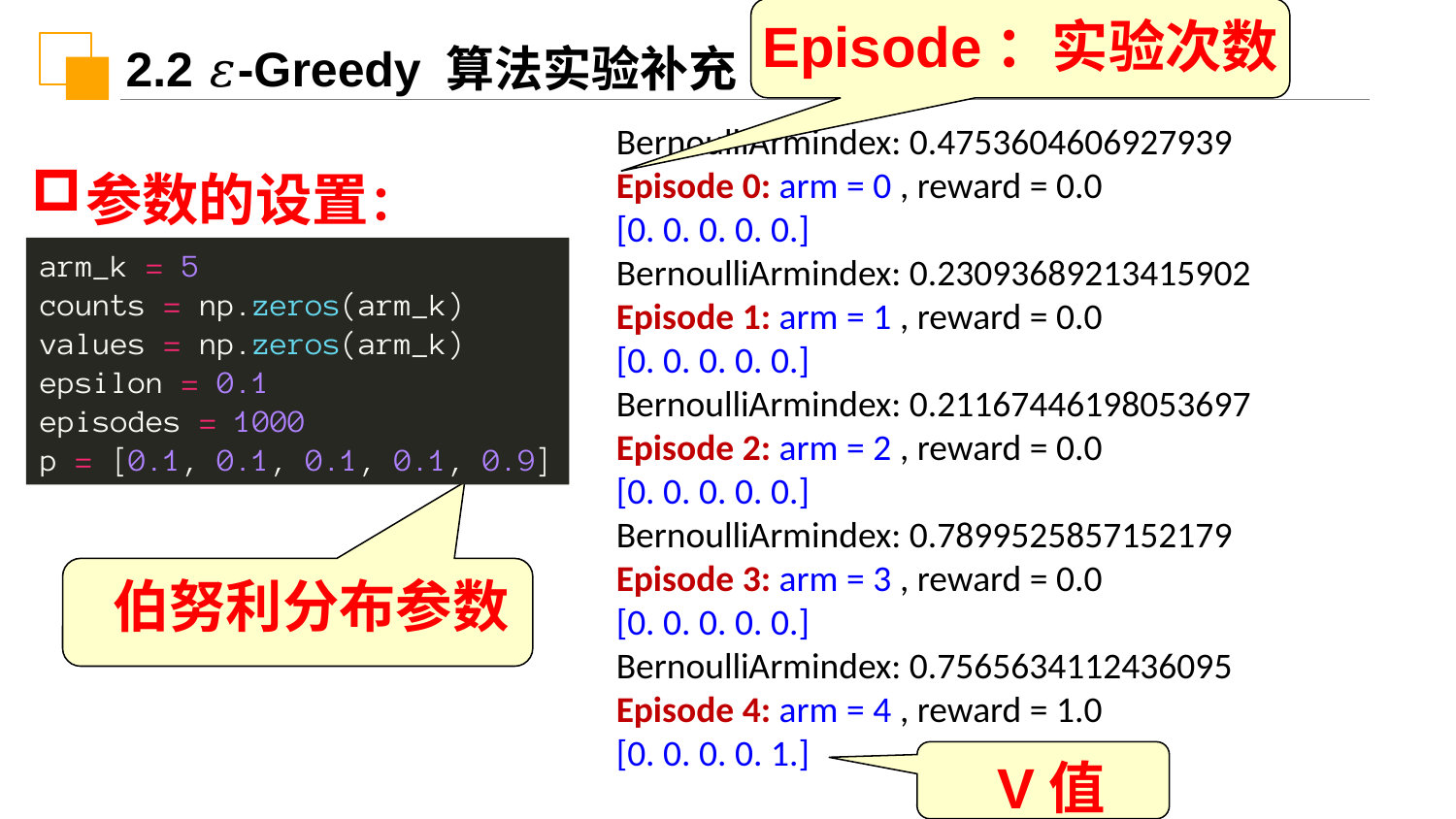

Episode：实验次数
2.2 𝜀-Greedy 算法实验补充
BernoulliArmindex: 0.4753604606927939
Episode 0: arm = 0 , reward = 0.0
[0. 0. 0. 0. 0.]
BernoulliArmindex: 0.23093689213415902
Episode 1: arm = 1 , reward = 0.0
[0. 0. 0. 0. 0.]
BernoulliArmindex: 0.21167446198053697
Episode 2: arm = 2 , reward = 0.0
[0. 0. 0. 0. 0.]
BernoulliArmindex: 0.7899525857152179
Episode 3: arm = 3 , reward = 0.0
[0. 0. 0. 0. 0.]
BernoulliArmindex: 0.7565634112436095
Episode 4: arm = 4 , reward = 1.0
[0. 0. 0. 0. 1.]
参数的设置：
arm_k = 5
counts = np.zeros(arm_k)
values = np.zeros(arm_k)
epsilon = 0.1
episodes = 1000
p = [0.1, 0.1, 0.1, 0.1, 0.9]
 伯努利分布参数
 V值